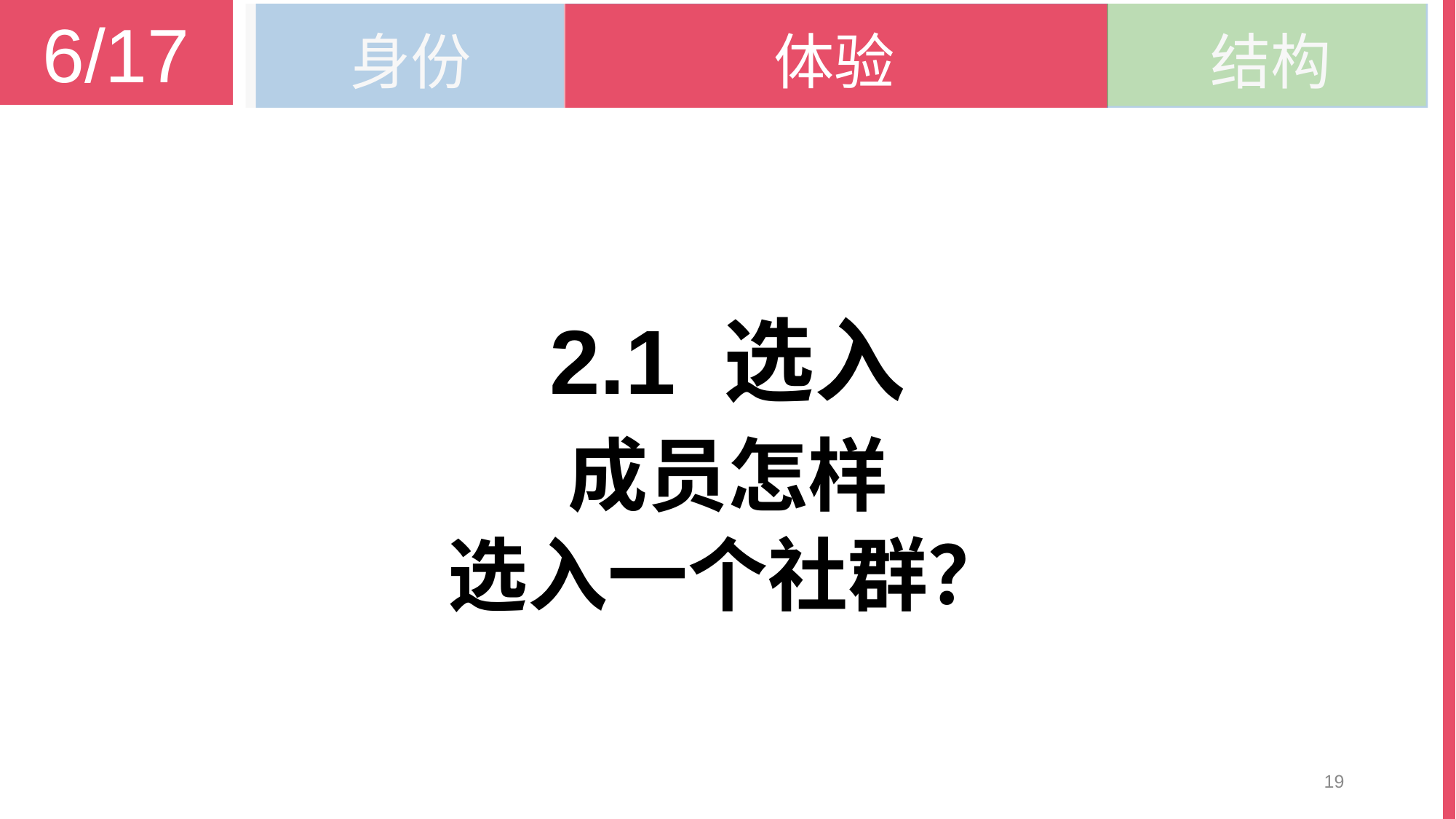

6/17

结构
身份
体验

# 2.1 选入
成员怎样
选入一个社群？
19